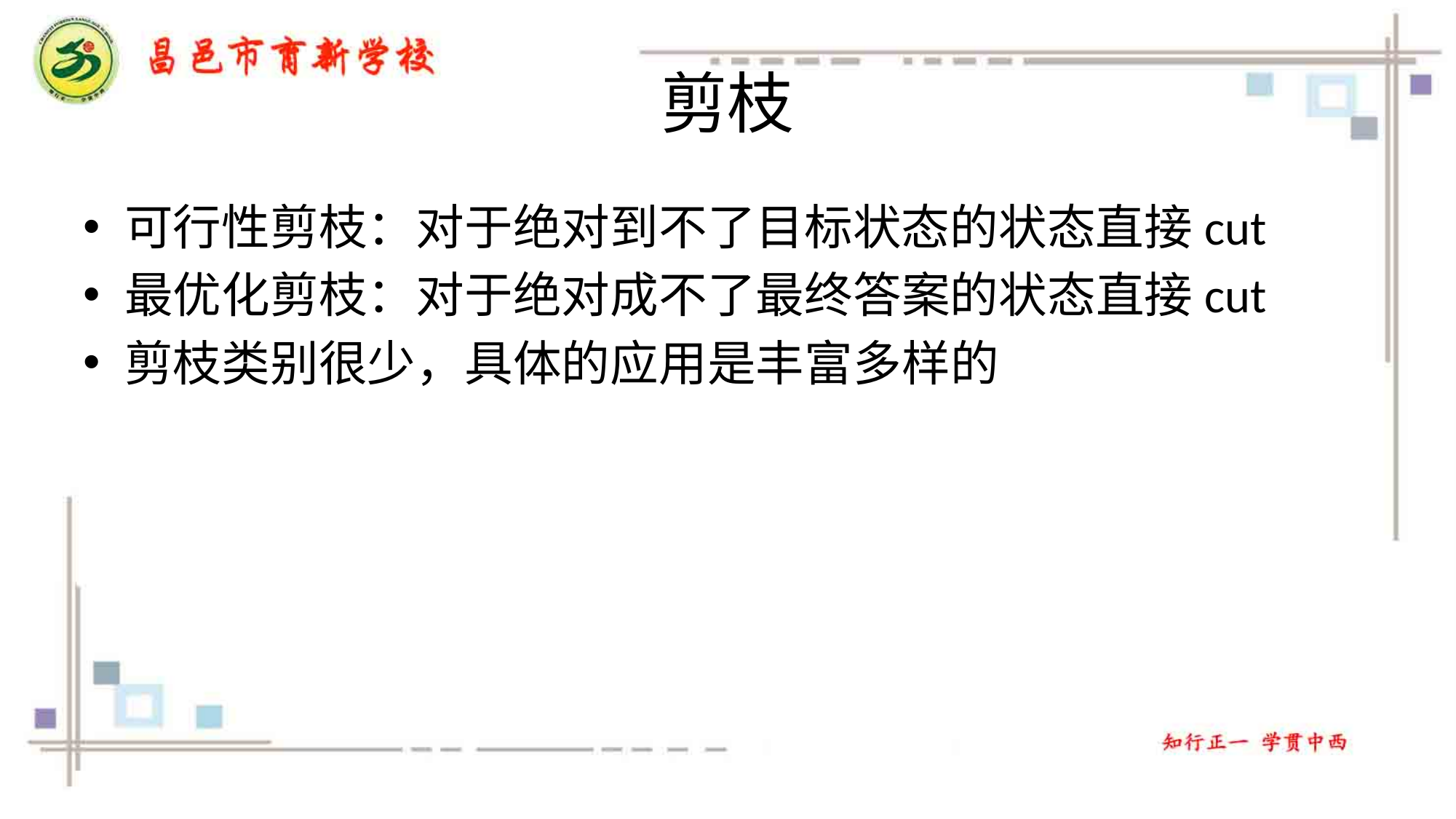

# 剪枝
可行性剪枝：对于绝对到不了目标状态的状态直接cut
最优化剪枝：对于绝对成不了最终答案的状态直接cut
剪枝类别很少，具体的应用是丰富多样的